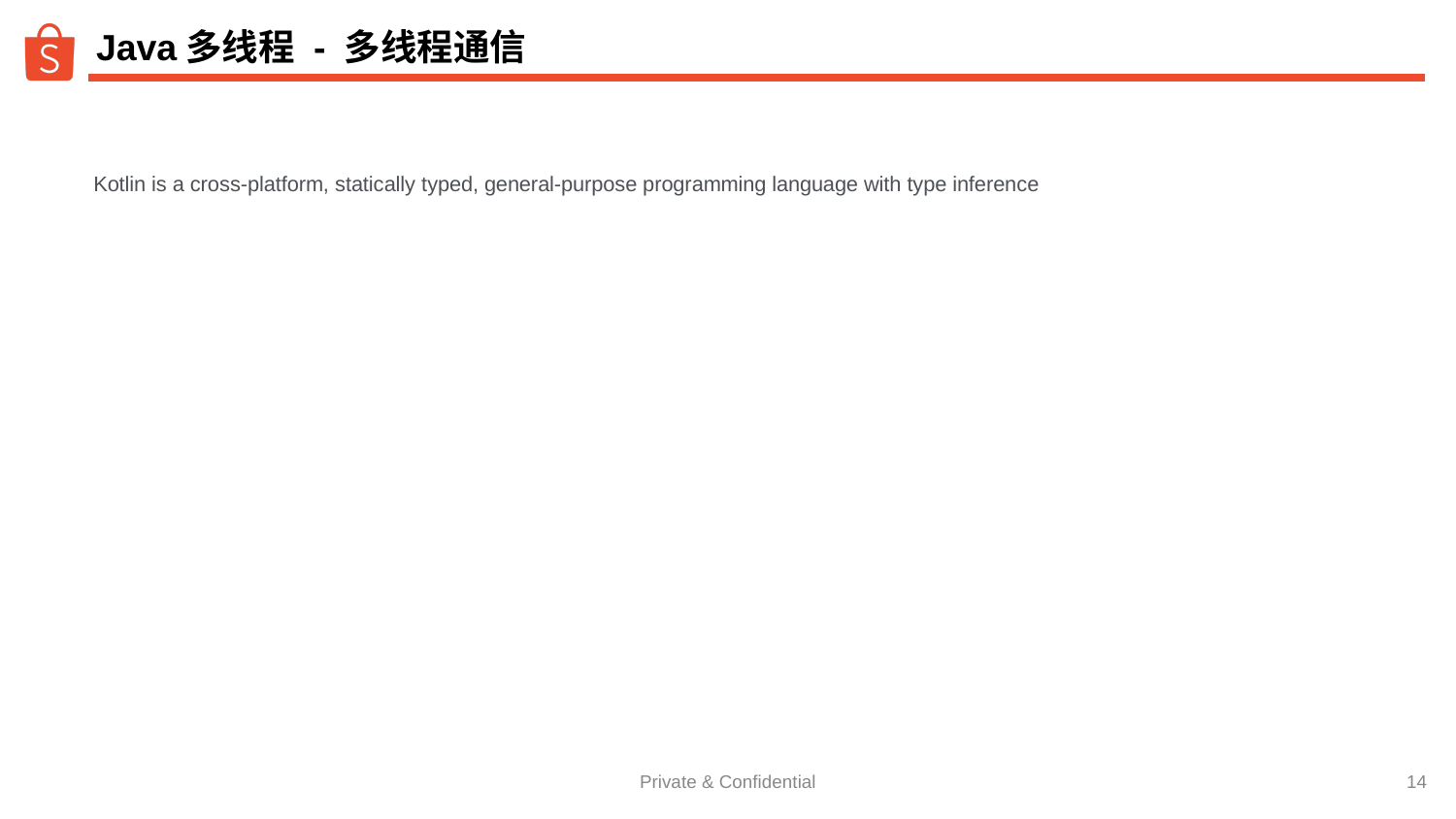

# Java多线程 - 多线程通信
Kotlin is a cross-platform, statically typed, general-purpose programming language with type inference
14